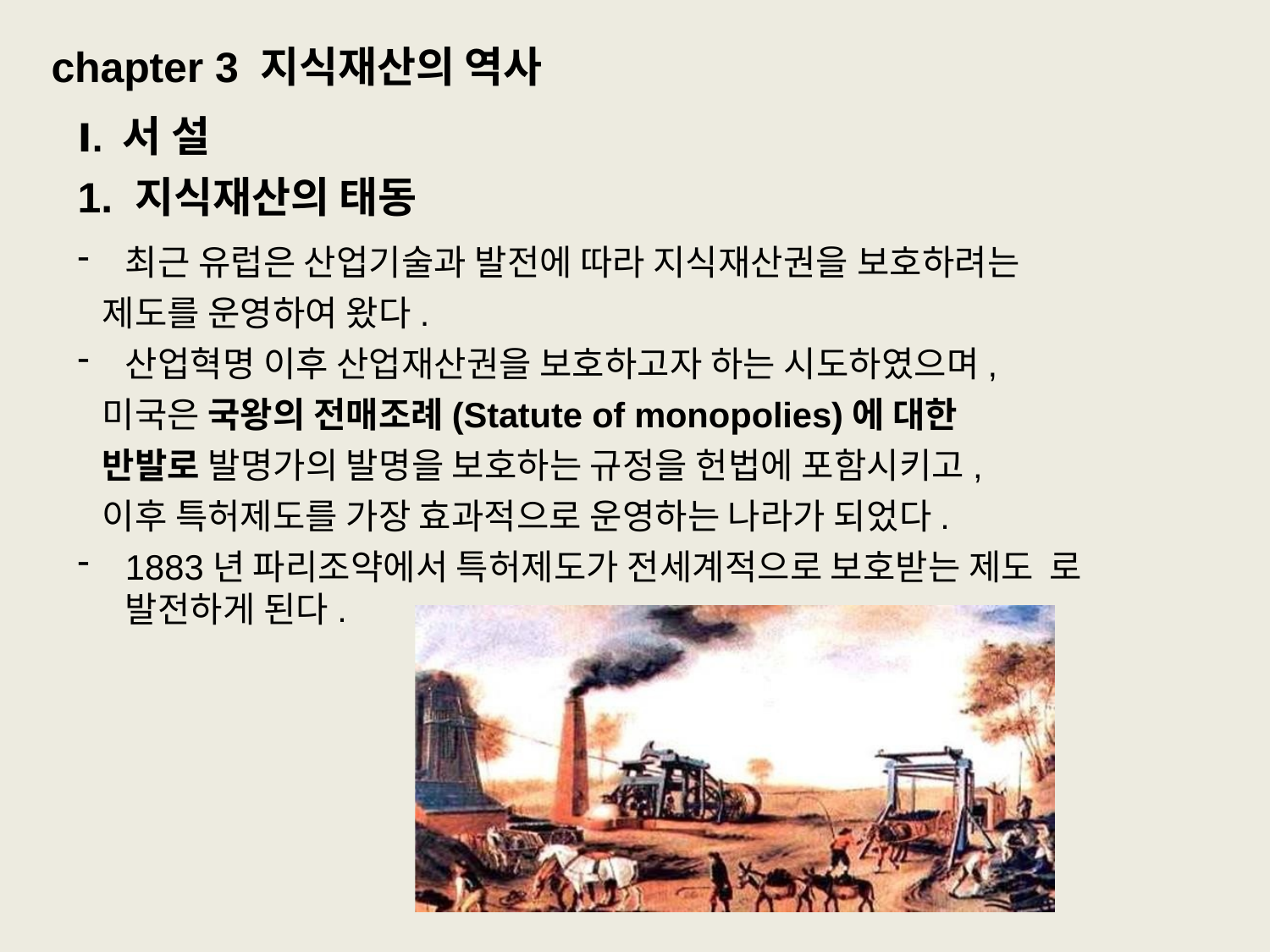

# chapter 3 지식재산의 역사
Ⅰ. 서 설
1. 지식재산의 태동
최근 유럽은 산업기술과 발전에 따라 지식재산권을 보호하려는
제도를 운영하여 왔다.
산업혁명 이후 산업재산권을 보호하고자 하는 시도하였으며,
미국은 국왕의 전매조례(Statute of monopolies)에 대한
반발로 발명가의 발명을 보호하는 규정을 헌법에 포함시키고,  이후 특허제도를 가장 효과적으로 운영하는 나라가 되었다.
1883년 파리조약에서 특허제도가 전세계적으로 보호받는 제도  로 발전하게 된다.